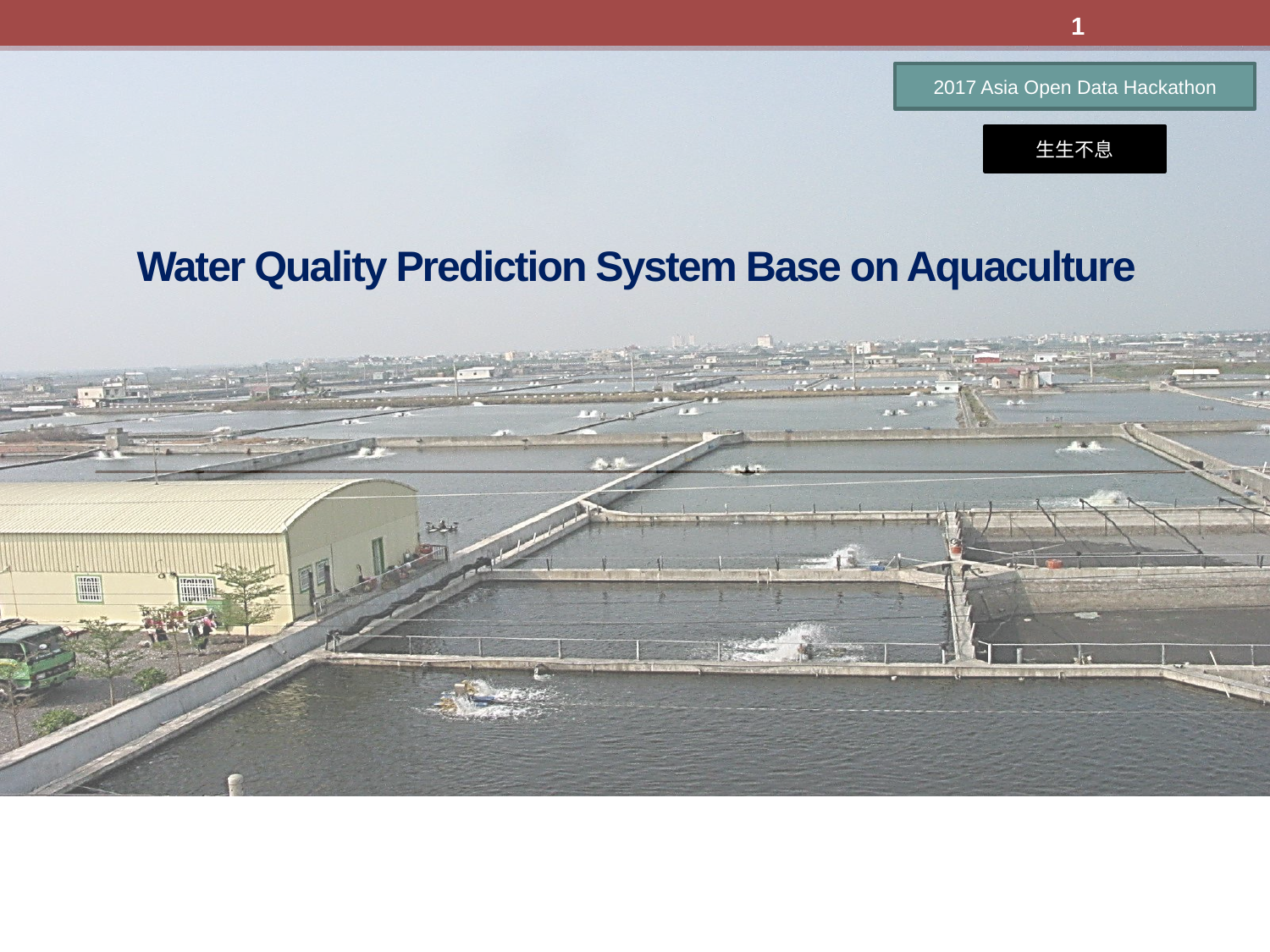

1

2017 Asia Open Data Hackathon
生生不息
# Water Quality Prediction System Base on Aquaculture